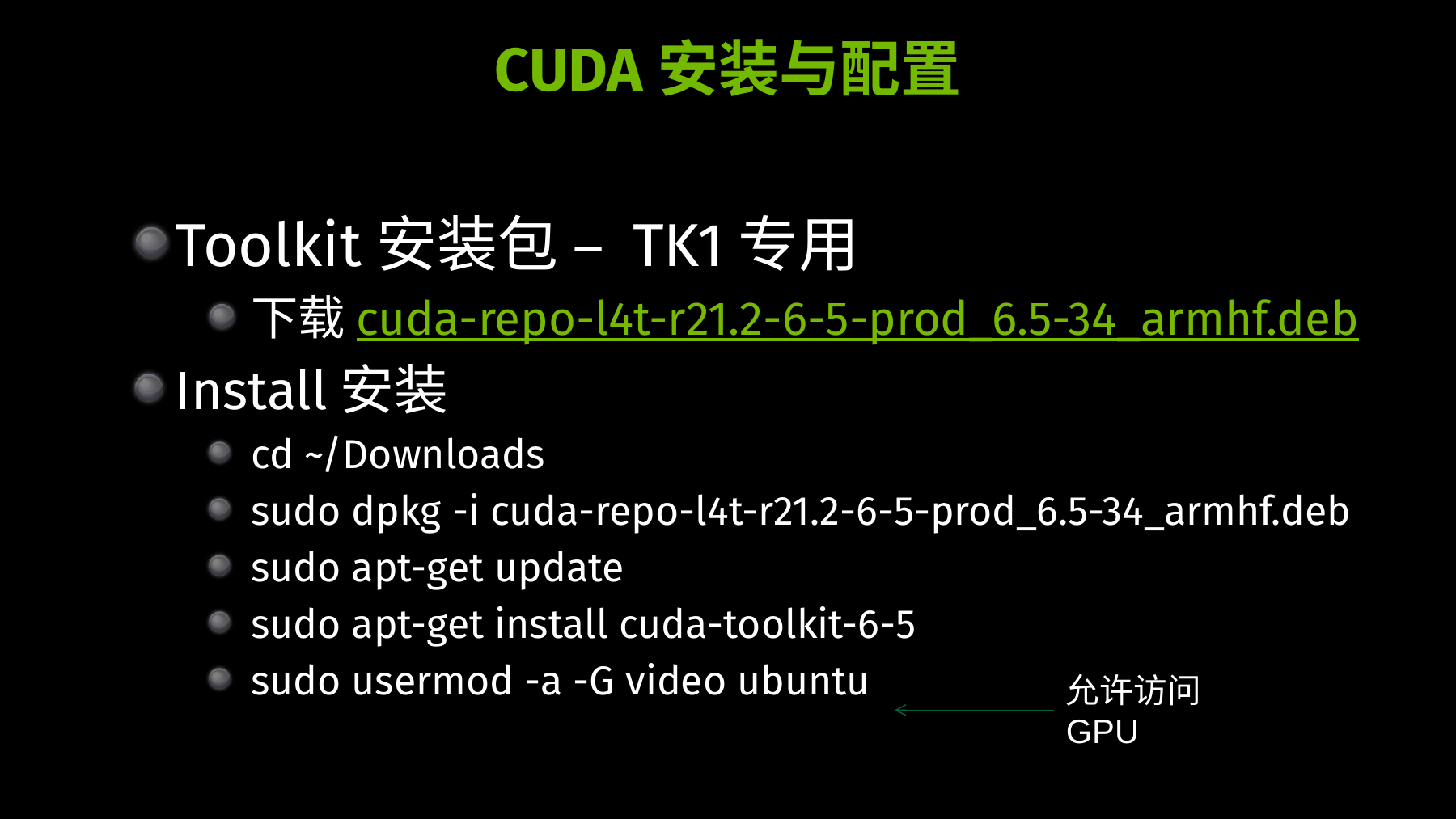

# CUDA安装与配置
Toolkit安装包 – TK1专用
下载cuda-repo-l4t-r21.2-6-5-prod_6.5-34_armhf.deb
Install安装
cd ~/Downloads
sudo dpkg -i cuda-repo-l4t-r21.2-6-5-prod_6.5-34_armhf.deb
sudo apt-get update
sudo apt-get install cuda-toolkit-6-5
sudo usermod -a -G video ubuntu
允许访问GPU